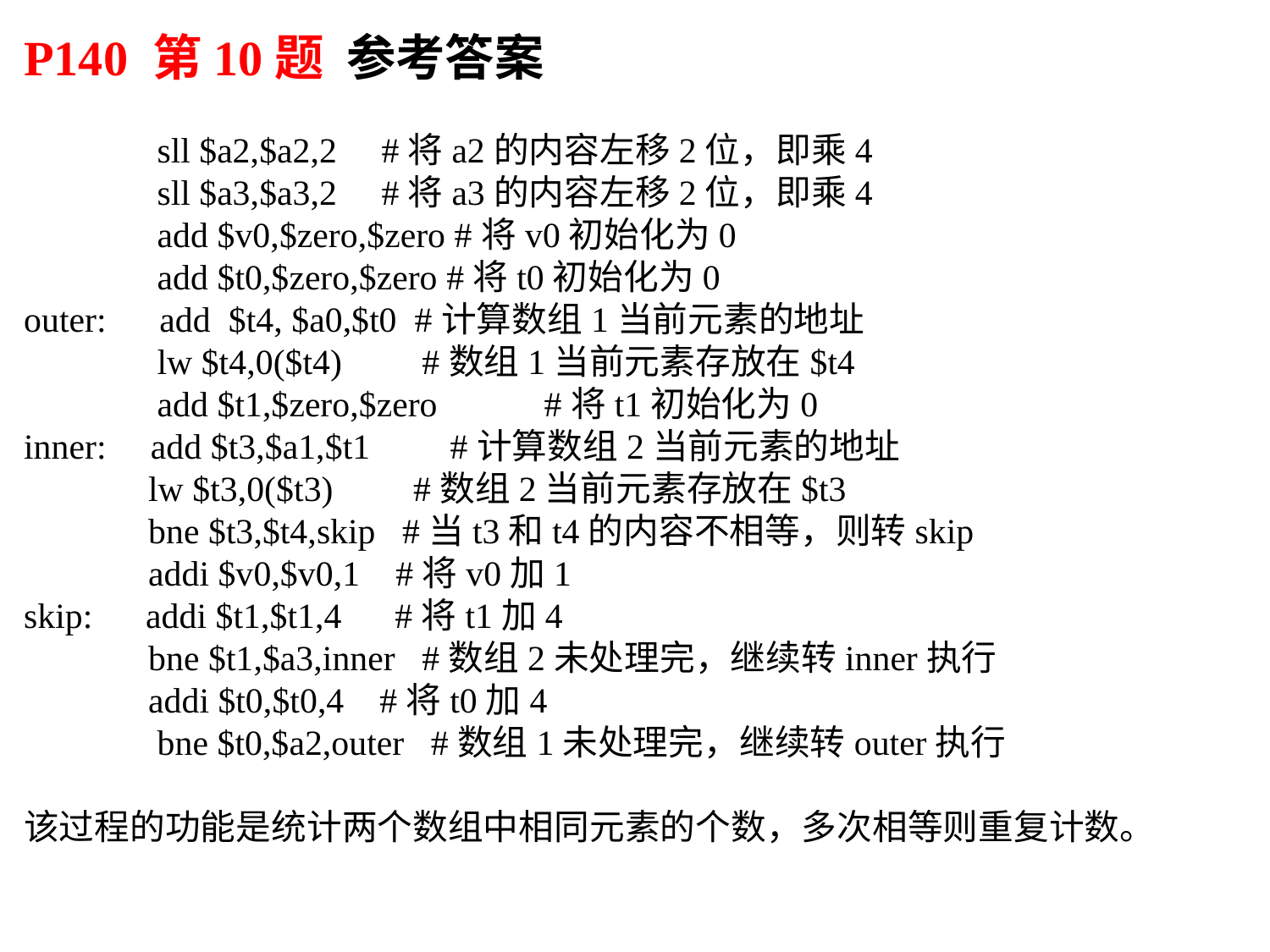

P140 第10题  参考答案

               sll $a2,$a2,2     #将a2的内容左移2位，即乘4
               sll $a3,$a3,2     #将a3的内容左移2位，即乘4
               add $v0,$zero,$zero #将v0初始化为0
               add $t0,$zero,$zero #将t0初始化为0
outer:      add  $t4, $a0,$t0  #计算数组1当前元素的地址
               lw $t4,0($t4)         #数组1当前元素存放在$t4
               add $t1,$zero,$zero            #将t1初始化为0
inner:     add $t3,$a1,$t1         #计算数组2当前元素的地址
              lw $t3,0($t3)         #数组2当前元素存放在$t3
              bne $t3,$t4,skip   #当t3和t4的内容不相等，则转skip
              addi $v0,$v0,1    #将v0加1
skip:      addi $t1,$t1,4      #将t1加4
              bne $t1,$a3,inner   #数组2未处理完，继续转inner执行
              addi $t0,$t0,4    #将t0加4
               bne $t0,$a2,outer   #数组1未处理完，继续转outer执行

该过程的功能是统计两个数组中相同元素的个数，多次相等则重复计数。